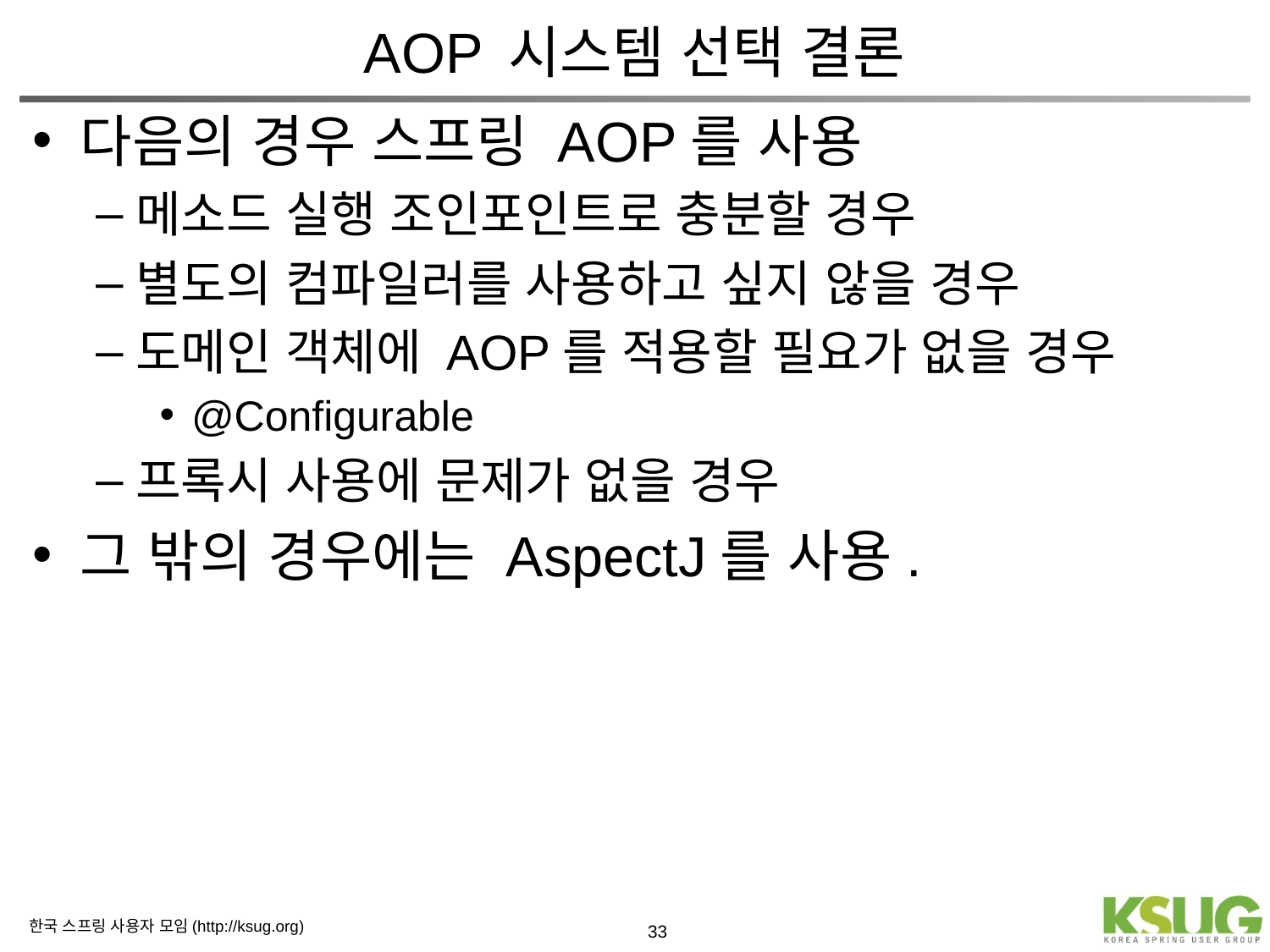

# AOP 시스템 선택 결론
다음의 경우 스프링 AOP를 사용
메소드 실행 조인포인트로 충분할 경우
별도의 컴파일러를 사용하고 싶지 않을 경우
도메인 객체에 AOP를 적용할 필요가 없을 경우
@Configurable
프록시 사용에 문제가 없을 경우
그 밖의 경우에는 AspectJ를 사용.